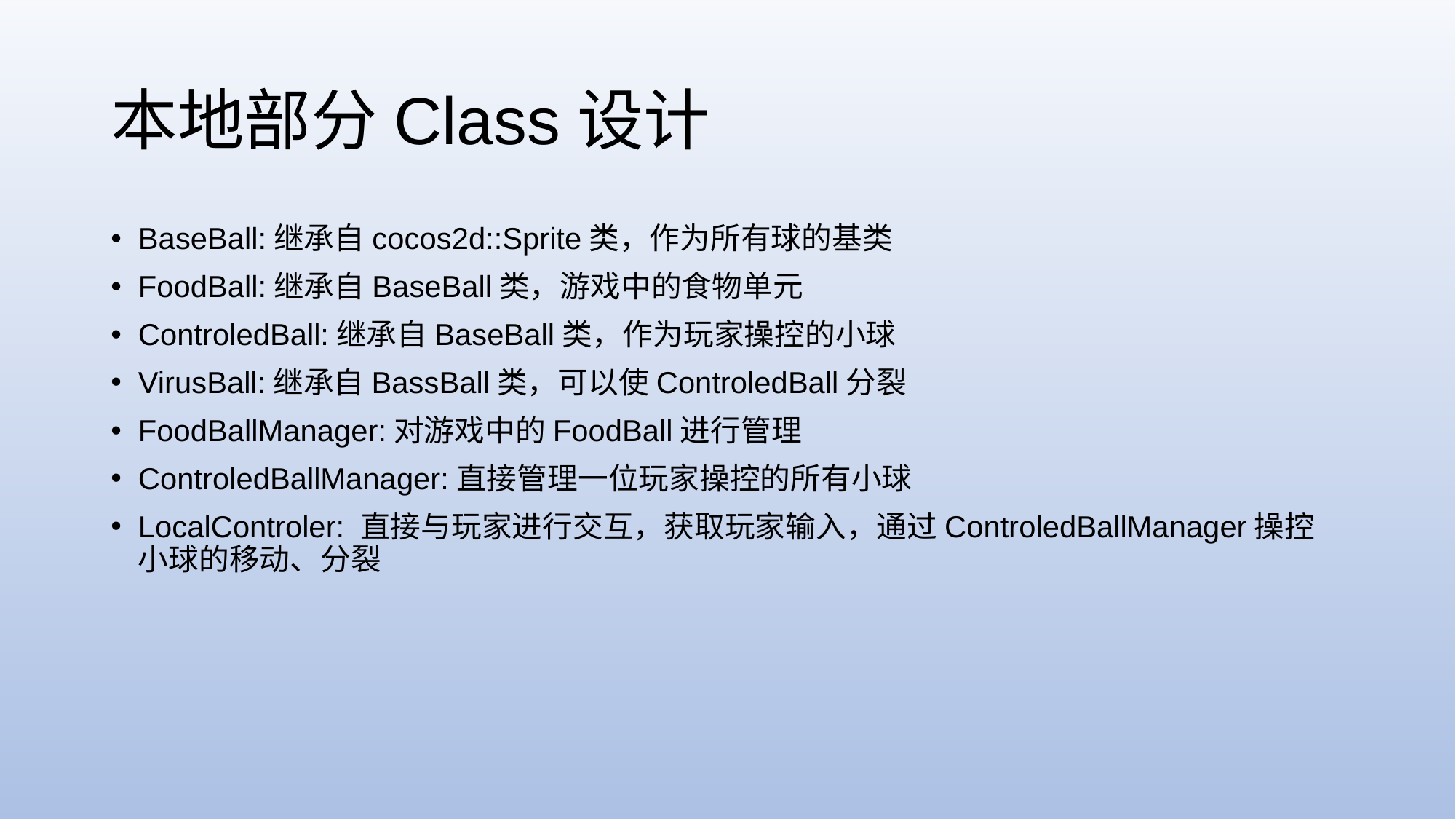

# 本地部分Class设计
BaseBall:继承自cocos2d::Sprite类，作为所有球的基类
FoodBall:继承自BaseBall类，游戏中的食物单元
ControledBall:继承自BaseBall类，作为玩家操控的小球
VirusBall:继承自BassBall类，可以使ControledBall分裂
FoodBallManager:对游戏中的FoodBall进行管理
ControledBallManager:直接管理一位玩家操控的所有小球
LocalControler: 直接与玩家进行交互，获取玩家输入，通过ControledBallManager操控小球的移动、分裂